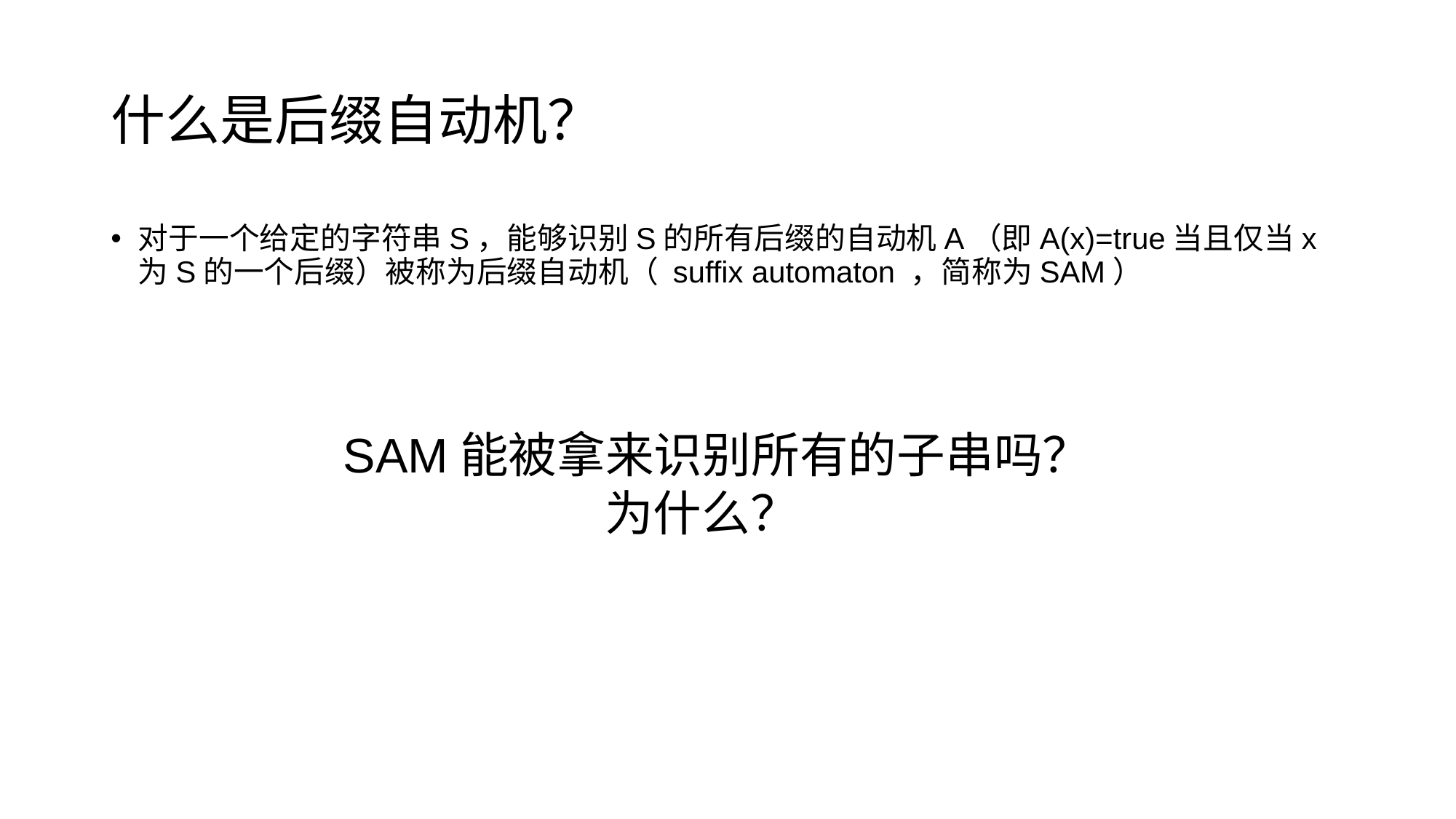

# 什么是后缀自动机？
对于一个给定的字符串S，能够识别S的所有后缀的自动机A（即A(x)=true当且仅当x为S的一个后缀）被称为后缀自动机（ suffix automaton ，简称为SAM）
SAM能被拿来识别所有的子串吗？
为什么？